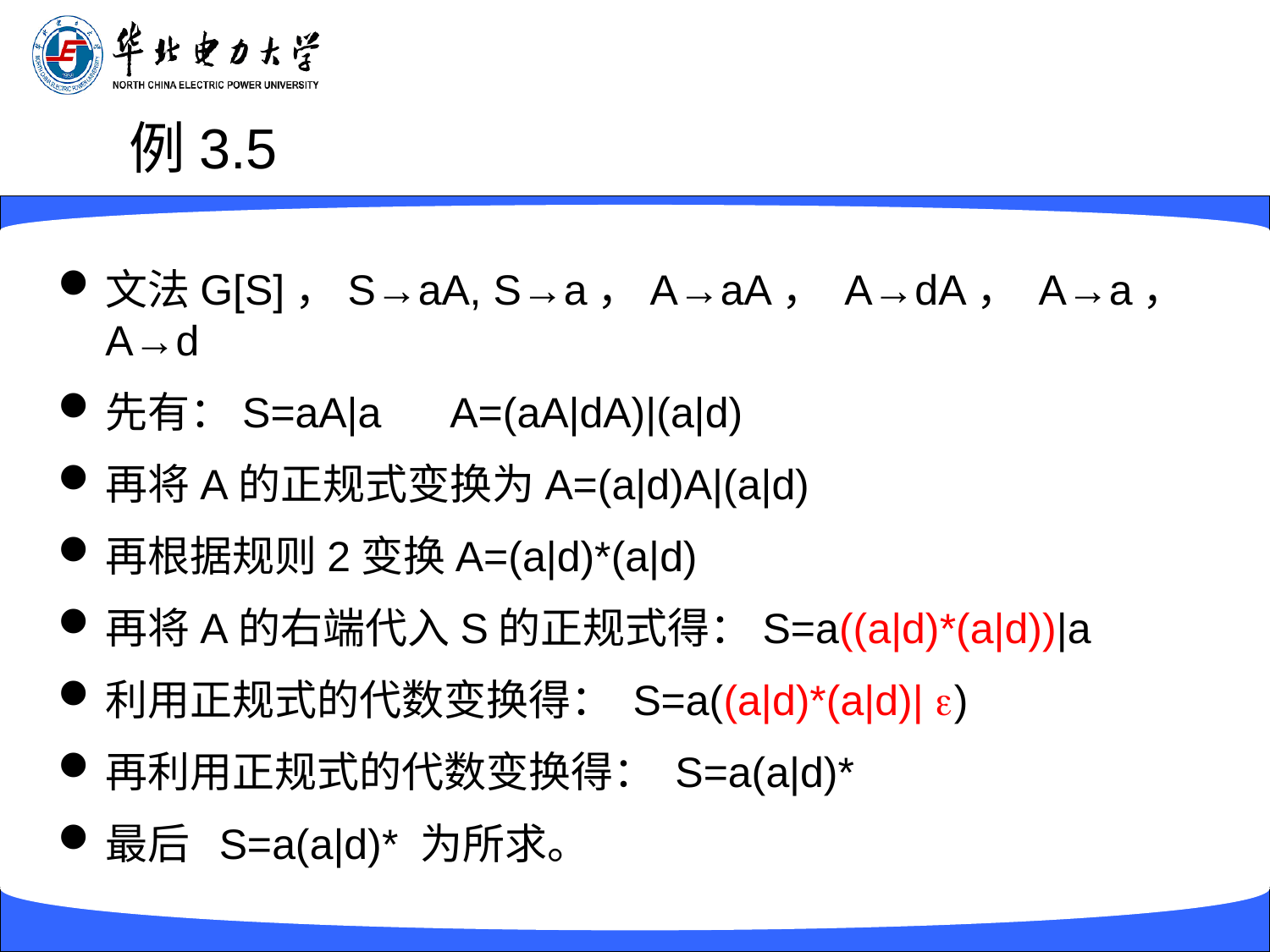

# 例3.5
文法G[S]，S→aA, S→a，A→aA， A→dA， A→a， A→d
先有：S=aA|a      A=(aA|dA)|(a|d)
再将A的正规式变换为A=(a|d)A|(a|d)
再根据规则2变换A=(a|d)*(a|d)
再将A的右端代入S的正规式得：S=a((a|d)*(a|d))|a
利用正规式的代数变换得： S=a((a|d)*(a|d)| ε)
再利用正规式的代数变换得： S=a(a|d)*
最后  S=a(a|d)* 为所求。